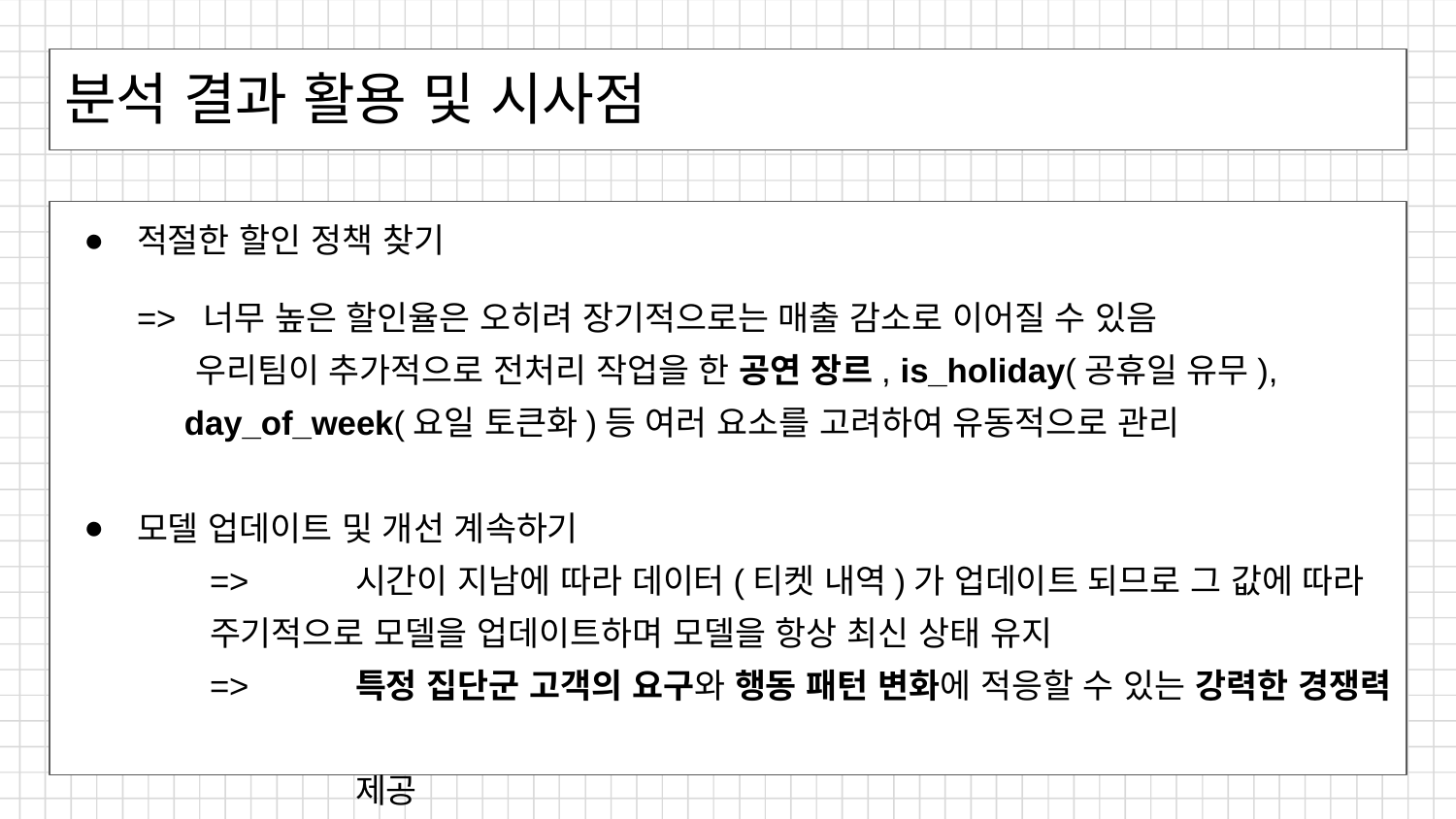

# 분석 결과 활용 및 시사점
적절한 할인 정책 찾기
=>  너무 높은 할인율은 오히려 장기적으로는 매출 감소로 이어질 수 있음
             우리팀이 추가적으로 전처리 작업을 한 공연 장르, is_holiday(공휴일 유무),
     day_of_week(요일 토큰화)등 여러 요소를 고려하여 유동적으로 관리

모델 업데이트 및 개선 계속하기
	=> 	시간이 지남에 따라 데이터(티켓 내역)가 업데이트 되므로 그 값에 따라
             	주기적으로 모델을 업데이트하며 모델을 항상 최신 상태 유지
	=> 	특정 집단군 고객의 요구와 행동 패턴 변화에 적응할 수 있는 강력한 경쟁력
		제공